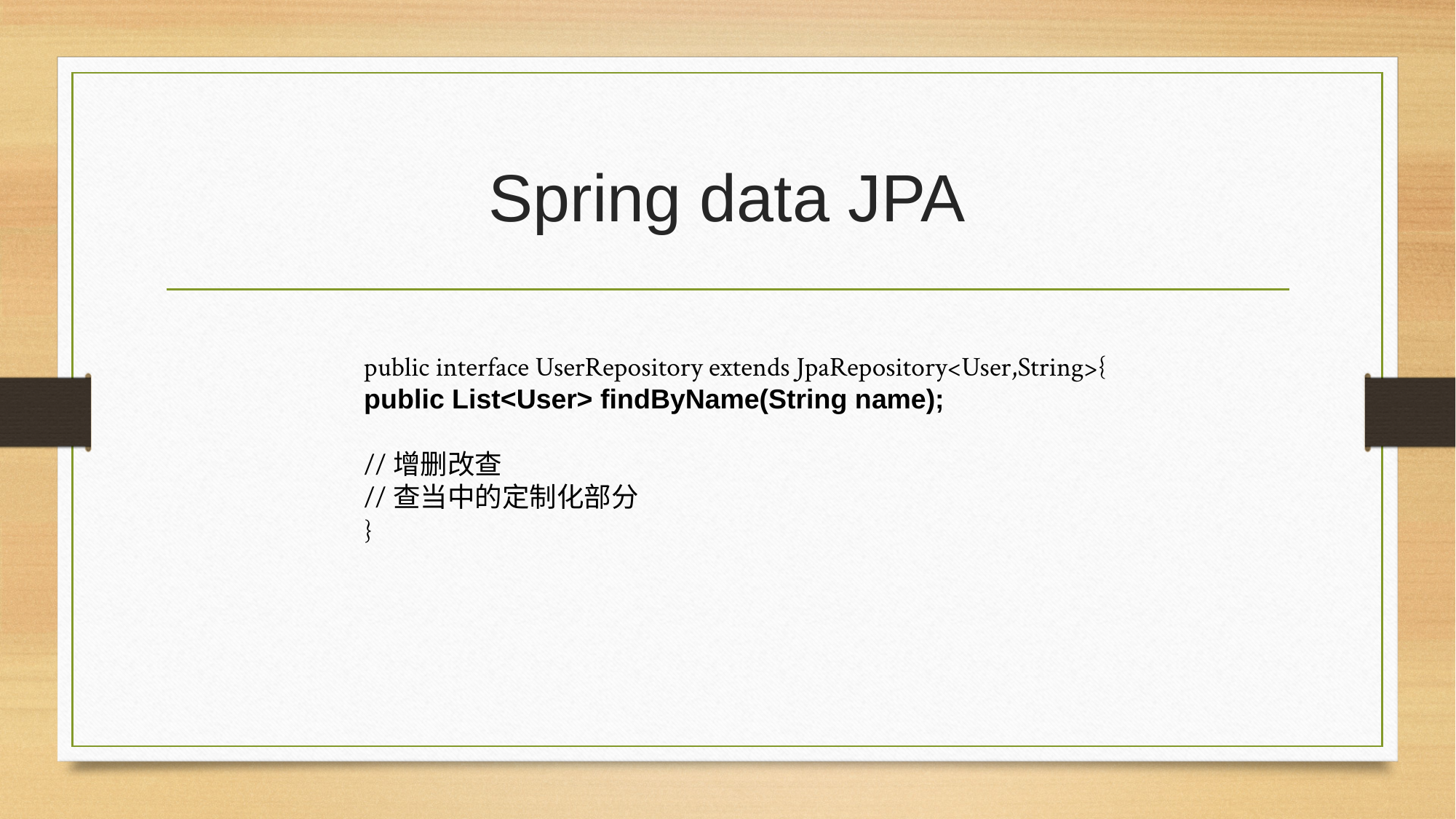

# Spring data JPA
public interface UserRepository extends JpaRepository<User,String>{
public List<User> findByName(String name);

//增删改查
//查当中的定制化部分
}